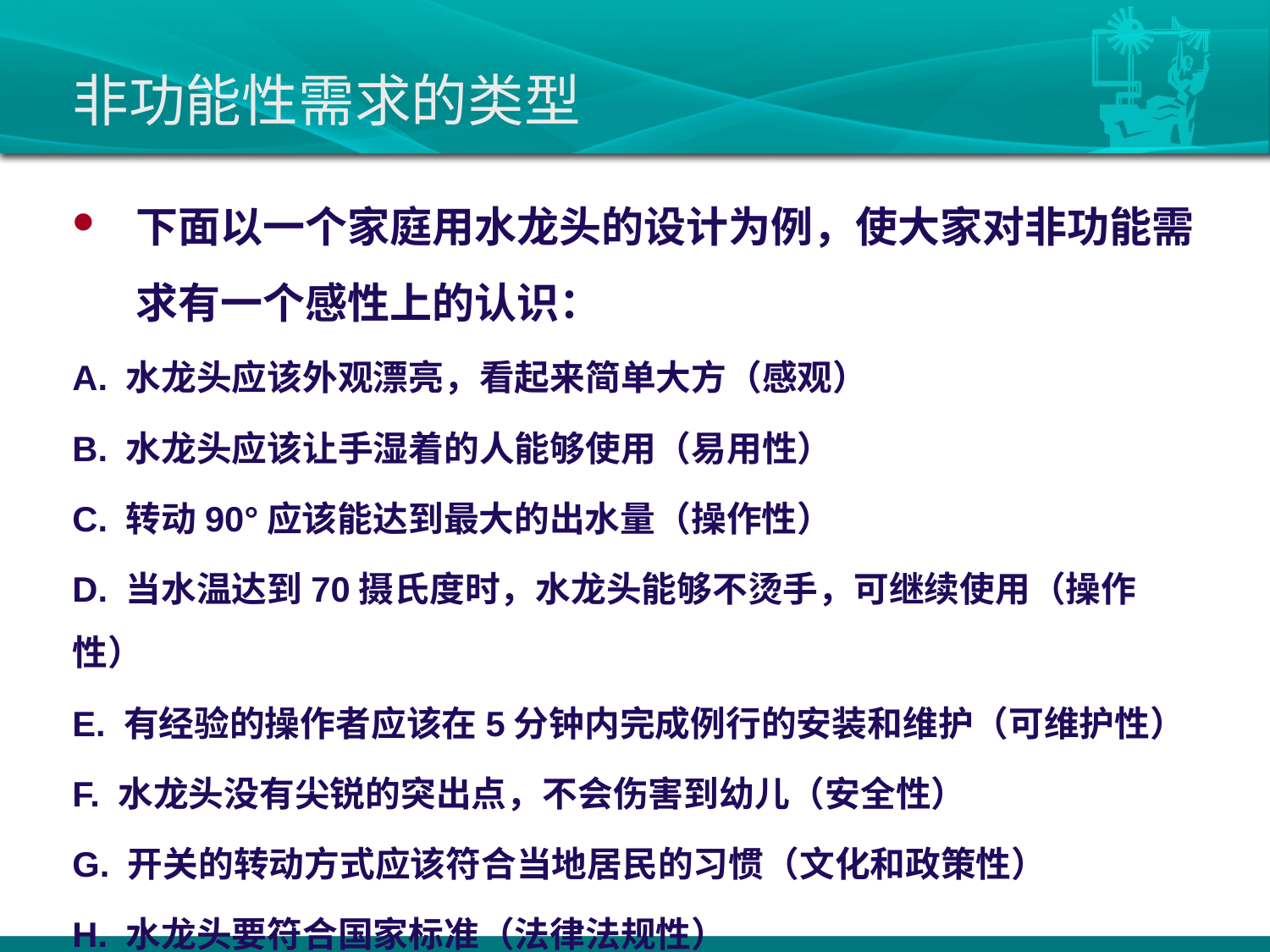

# 非功能性需求的类型
下面以一个家庭用水龙头的设计为例，使大家对非功能需求有一个感性上的认识：
A. 水龙头应该外观漂亮，看起来简单大方（感观）
B. 水龙头应该让手湿着的人能够使用（易用性）
C. 转动90°应该能达到最大的出水量（操作性）
D. 当水温达到70摄氏度时，水龙头能够不烫手，可继续使用（操作性）
E. 有经验的操作者应该在5分钟内完成例行的安装和维护（可维护性）
F. 水龙头没有尖锐的突出点，不会伤害到幼儿（安全性）
G. 开关的转动方式应该符合当地居民的习惯（文化和政策性）
H. 水龙头要符合国家标准（法律法规性）